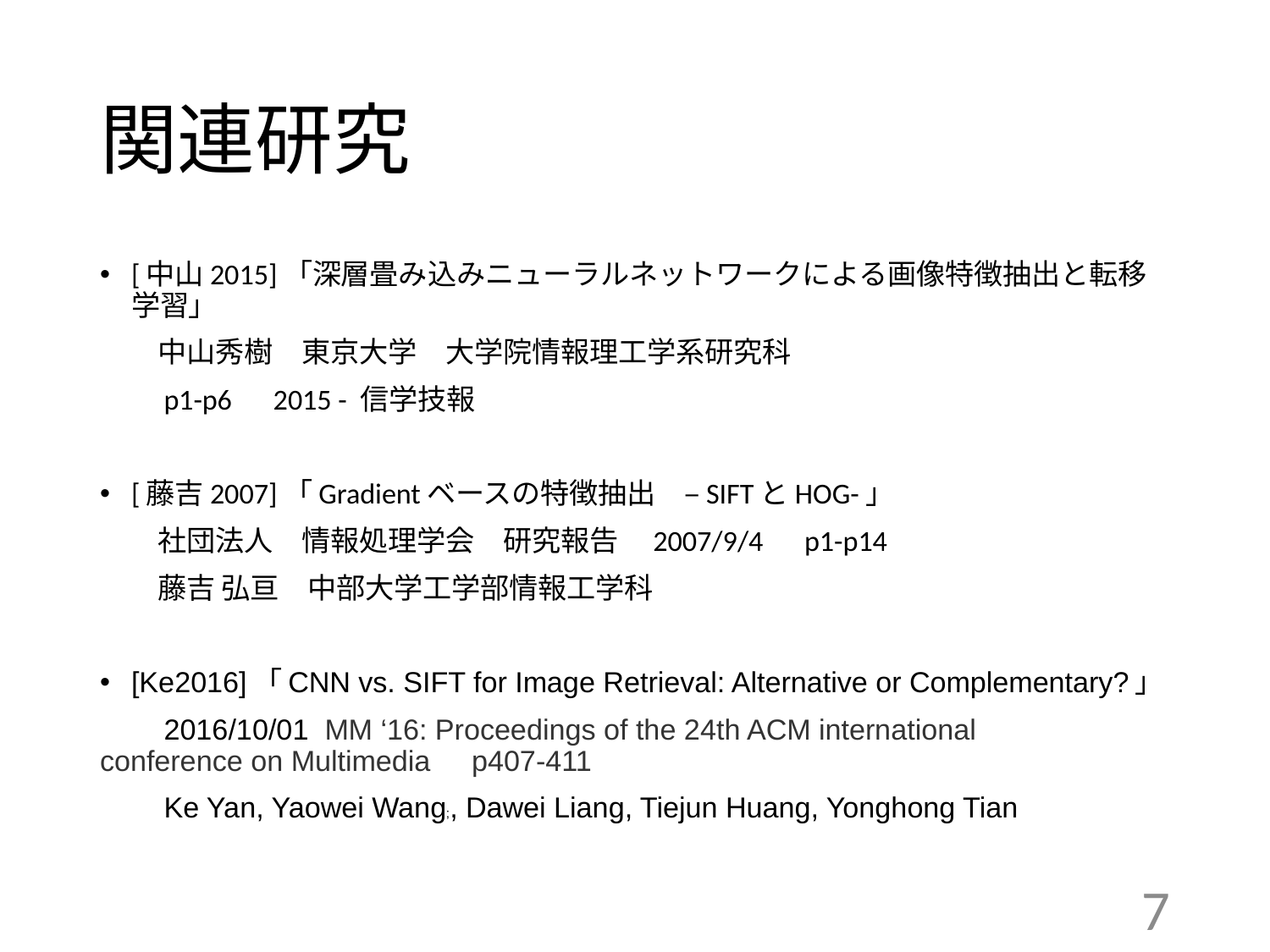

# 関連研究
[中山2015]「深層畳み込みニューラルネットワークによる画像特徴抽出と転移学習」
　　中山秀樹　東京大学　大学院情報理工学系研究科
　　p1-p6　2015 - 信学技報

[藤吉2007]「Gradientベースの特徴抽出　–SIFTとHOG-」
　　社団法人　情報処理学会　研究報告　2007/9/4　p1-p14
　　藤吉 弘亘　中部大学工学部情報工学科

[Ke2016]「CNN vs. SIFT for Image Retrieval: Alternative or Complementary?」
　　2016/10/01  MM ‘16: Proceedings of the 24th ACM international 　　　　　　conference on Multimedia　p407-411
　　Ke Yan, Yaowei Wang;, Dawei Liang, Tiejun Huang, Yonghong Tian
7